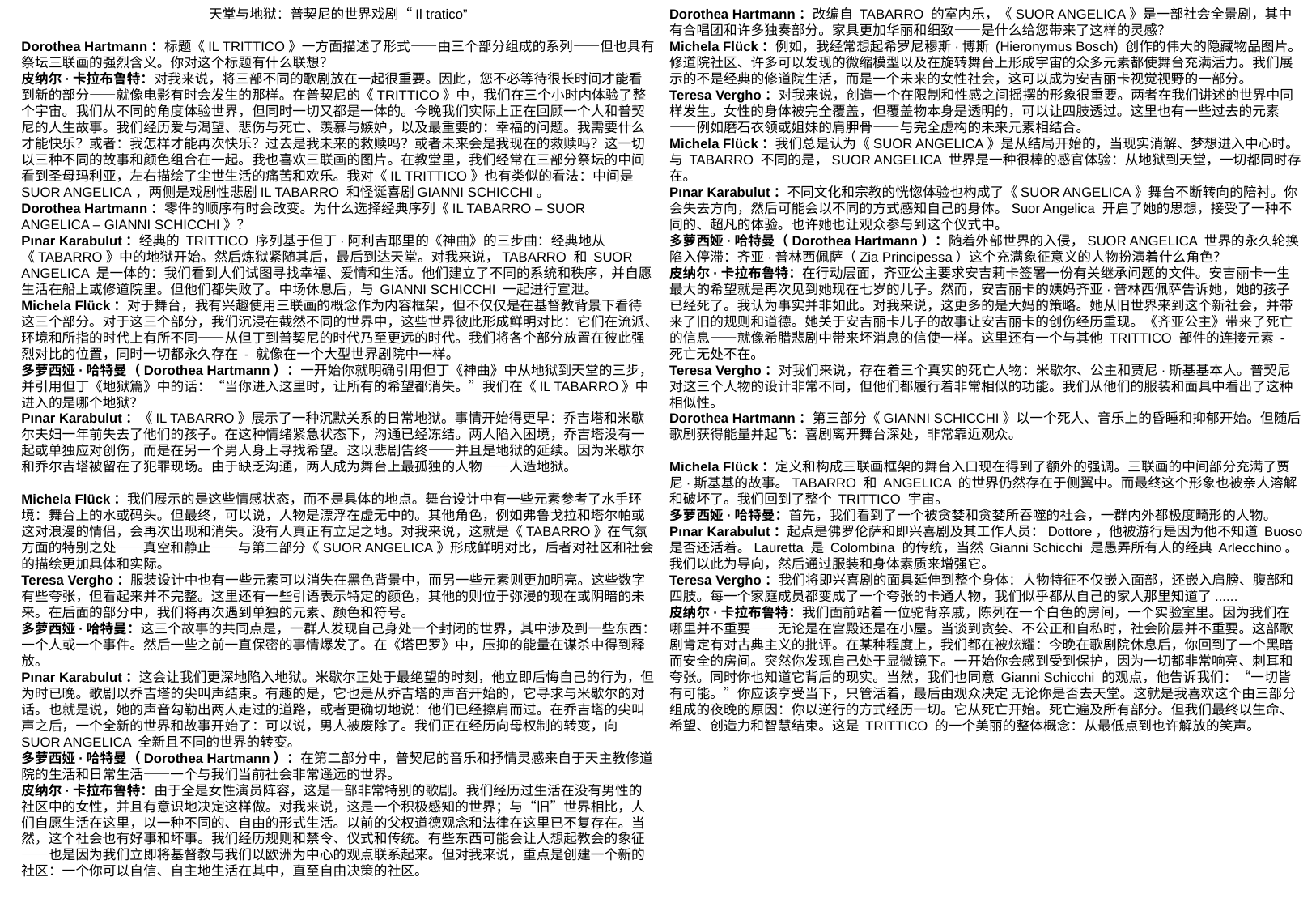

天堂与地狱：普契尼的世界戏剧“Il tratico”

Dorothea Hartmann：标题《IL TRITTICO》一方面描述了形式——由三个部分组成的系列——但也具有祭坛三联画的强烈含义。你对这个标题有什么联想？
皮纳尔·卡拉布鲁特：对我来说，将三部不同的歌剧放在一起很重要。因此，您不必等待很长时间才能看到新的部分——就像电影有时会发生的那样。在普契尼的《TRITTICO》中，我们在三个小时内体验了整个宇宙。我们从不同的角度体验世界，但同时一切又都是一体的。今晚我们实际上正在回顾一个人和普契尼的人生故事。我们经历爱与渴望、悲伤与死亡、羡慕与嫉妒，以及最重要的：幸福的问题。我需要什么才能快乐？或者：我怎样才能再次快乐？过去是我未来的救赎吗？或者未来会是我现在的救赎吗？这一切以三种不同的故事和颜色组合在一起。我也喜欢三联画的图片。在教堂里，我们经常在三部分祭坛的中间看到圣母玛利亚，左右描绘了尘世生活的痛苦和欢乐。我对《IL TRITTICO》也有类似的看法：中间是SUOR ANGELICA，两侧是戏剧性悲剧IL TABARRO 和怪诞喜剧GIANNI SCHICCHI。
Dorothea Hartmann：零件的顺序有时会改变。为什么选择经典序列《IL TABARRO – SUOR ANGELICA – GIANNI SCHICCHI》？
Pınar Karabulut：经典的 TRITTICO 序列基于但丁·阿利吉耶里的《神曲》的三步曲：经典地从《TABARRO》中的地狱开始。然后炼狱紧随其后，最后到达天堂。对我来说，TABARRO 和 SUOR ANGELICA 是一体的：我们看到人们试图寻找幸福、爱情和生活。他们建立了不同的系统和秩序，并自愿生活在船上或修道院里。但他们都失败了。中场休息后，与 GIANNI SCHICCHI 一起进行宣泄。
Michela Flück：对于舞台，我有兴趣使用三联画的概念作为内容框架，但不仅仅是在基督教背景下看待这三个部分。对于这三个部分，我们沉浸在截然不同的世界中，这些世界彼此形成鲜明对比：它们在流派、环境和所指的时代上有所不同——从但丁到普契尼的时代乃至更远的时代。我们将各个部分放置在彼此强烈对比的位置，同时一切都永久存在 - 就像在一个大型世界剧院中一样。
多萝西娅·哈特曼（Dorothea Hartmann）：一开始你就明确引用但丁《神曲》中从地狱到天堂的三步，并引用但丁《地狱篇》中的话：“当你进入这里时，让所有的希望都消失。”我们在《IL TABARRO》中进入的是哪个地狱？
Pınar Karabulut：《IL TABARRO》展示了一种沉默关系的日常地狱。事情开始得更早：乔吉塔和米歇尔夫妇一年前失去了他们的孩子。在这种情绪紧急状态下，沟通已经冻结。两人陷入困境，乔吉塔没有一起或单独应对创伤，而是在另一个男人身上寻找希望。这以悲剧告终——并且是地狱的延续。因为米歇尔和乔尔吉塔被留在了犯罪现场。由于缺乏沟通，两人成为舞台上最孤独的人物——人造地狱。

Michela Flück：我们展示的是这些情感状态，而不是具体的地点。舞台设计中有一些元素参考了水手环境：舞台上的水或码头。但最终，可以说，人物是漂浮在虚无中的。其他角色，例如弗鲁戈拉和塔尔帕或这对浪漫的情侣，会再次出现和消失。没有人真正有立足之地。对我来说，这就是《TABARRO》在气氛方面的特别之处——真空和静止——与第二部分《SUOR ANGELICA》形成鲜明对比，后者对社区和社会的描绘更加具体和实际。
Teresa Vergho：服装设计中也有一些元素可以消失在黑色背景中，而另一些元素则更加明亮。这些数字有些夸张，但看起来并不完整。这里还有一些引语表示特定的颜色，其他的则位于弥漫的现在或阴暗的未来。在后面的部分中，我们将再次遇到单独的元素、颜色和符号。
多萝西娅·哈特曼：这三个故事的共同点是，一群人发现自己身处一个封闭的世界，其中涉及到一些东西：一个人或一个事件。然后一些之前一直保密的事情爆发了。在《塔巴罗》中，压抑的能量在谋杀中得到释放。
Pınar Karabulut：这会让我们更深地陷入地狱。米歇尔正处于最绝望的时刻，他立即后悔自己的行为，但为时已晚。歌剧以乔吉塔的尖叫声结束。有趣的是，它也是从乔吉塔的声音开始的，它寻求与米歇尔的对话。也就是说，她的声音勾勒出两人走过的道路，或者更确切地说：他们已经擦肩而过。在乔吉塔的尖叫声之后，一个全新的世界和故事开始了：可以说，男人被废除了。我们正在经历向母权制的转变，向 SUOR ANGELICA 全新且不同的世界的转变。
多萝西娅·哈特曼（Dorothea Hartmann）：在第二部分中，普契尼的音乐和抒情灵感来自于天主教修道院的生活和日常生活——一个与我们当前社会非常遥远的世界。
皮纳尔·卡拉布鲁特：由于全是女性演员阵容，这是一部非常特别的歌剧。我们经历过生活在没有男性的社区中的女性，并且有意识地决定这样做。对我来说，这是一个积极感知的世界；与“旧”世界相比，人们自愿生活在这里，以一种不同的、自由的形式生活。以前的父权道德观念和法律在这里已不复存在。当然，这个社会也有好事和坏事。我们经历规则和禁令、仪式和传统。有些东西可能会让人想起教会的象征——也是因为我们立即将基督教与我们以欧洲为中心的观点联系起来。但对我来说，重点是创建一个新的社区：一个你可以自信、自主地生活在其中，直至自由决策的社区。

Dorothea Hartmann：改编自 TABARRO 的室内乐，《SUOR ANGELICA》是一部社会全景剧，其中有合唱团和许多独奏部分。家具更加华丽和细致——是什么给您带来了这样的灵感？
Michela Flück：例如，我经常想起希罗尼穆斯·博斯 (Hieronymus Bosch) 创作的伟大的隐藏物品图片。修道院社区、许多可以发现的微缩模型以及在旋转舞台上形成宇宙的众多元素都使舞台充满活力。我们展示的不是经典的修道院生活，而是一个未来的女性社会，这可以成为安吉丽卡视觉视野的一部分。
Teresa Vergho：对我来说，创造一个在限制和性感之间摇摆的形象很重要。两者在我们讲述的世界中同样发生。女性的身体被完全覆盖，但覆盖物本身是透明的，可以让四肢透过。这里也有一些过去的元素——例如磨石衣领或姐妹的肩胛骨——与完全虚构的未来元素相结合。
Michela Flück：我们总是认为《SUOR ANGELICA》是从结局开始的，当现实消解、梦想进入中心时。与 TABARRO 不同的是，SUOR ANGELICA 世界是一种很棒的感官体验：从地狱到天堂，一切都同时存在。
Pınar Karabulut：不同文化和宗教的恍惚体验也构成了《SUOR ANGELICA》舞台不断转向的陪衬。你会失去方向，然后可能会以不同的方式感知自己的身体。Suor Angelica 开启了她的思想，接受了一种不同的、超凡的体验。也许她也让观众参与到这个仪式中。
多萝西娅·哈特曼（Dorothea Hartmann）：随着外部世界的入侵，SUOR ANGELICA 世界的永久轮换陷入停滞：齐亚·普林西佩萨（Zia Principessa）这个充满象征意义的人物扮演着什么角色？
皮纳尔·卡拉布鲁特：在行动层面，齐亚公主要求安吉莉卡签署一份有关继承问题的文件。安吉丽卡一生最大的希望就是再次见到她现在七岁的儿子。然而，安吉丽卡的姨妈齐亚·普林西佩萨告诉她，她的孩子已经死了。我认为事实并非如此。对我来说，这更多的是大妈的策略。她从旧世界来到这个新社会，并带来了旧的规则和道德。她关于安吉丽卡儿子的故事让安吉丽卡的创伤经历重现。《齐亚公主》带来了死亡的信息——就像希腊悲剧中带来坏消息的信使一样。这里还有一个与其他 TRITTICO 部件的连接元素 - 死亡无处不在。
Teresa Vergho：对我们来说，存在着三个真实的死亡人物：米歇尔、公主和贾尼·斯基基本人。普契尼对这三个人物的设计非常不同，但他们都履行着非常相似的功能。我们从他们的服装和面具中看出了这种相似性。
Dorothea Hartmann：第三部分《GIANNI SCHICCHI》以一个死人、音乐上的昏睡和抑郁开始。但随后歌剧获得能量并起飞：喜剧离开舞台深处，非常靠近观众。

Michela Flück：定义和构成三联画框架的舞台入口现在得到了额外的强调。三联画的中间部分充满了贾尼·斯基基的故事。TABARRO 和 ANGELICA 的世界仍然存在于侧翼中。而最终这个形象也被亲人溶解和破坏了。我们回到了整个 TRITTICO 宇宙。
多萝西娅·哈特曼：首先，我们看到了一个被贪婪和贪婪所吞噬的社会，一群内外都极度畸形的人物。
Pınar Karabulut：起点是佛罗伦萨和即兴喜剧及其工作人员：Dottore，他被游行是因为他不知道 Buoso 是否还活着。Lauretta 是 Colombina 的传统，当然 Gianni Schicchi 是愚弄所有人的经典 Arlecchino。我们以此为导向，然后通过服装和身体素质来增强它。
Teresa Vergho：我们将即兴喜剧的面具延伸到整个身体：人物特征不仅嵌入面部，还嵌入肩膀、腹部和四肢。每一个家庭成员都变成了一个夸张的卡通人物，我们似乎都从自己的家人那里知道了......
皮纳尔·卡拉布鲁特：我们面前站着一位驼背亲戚，陈列在一个白色的房间，一个实验室里。因为我们在哪里并不重要——无论是在宫殿还是在小屋。当谈到贪婪、不公正和自私时，社会阶层并不重要。这部歌剧肯定有对古典主义的批评。在某种程度上，我们都在被炫耀：今晚在歌剧院休息后，你回到了一个黑暗而安全的房间。突然你发现自己处于显微镜下。一开始你会感到受到保护，因为一切都非常响亮、刺耳和夸张。同时你也知道它背后的现实。当然，我们也同意 Gianni Schicchi 的观点，他告诉我们：“一切皆有可能。”你应该享受当下，只管活着，最后由观众决定 无论你是否去天堂。这就是我喜欢这个由三部分组成的夜晚的原因：你以逆行的方式经历一切。它从死亡开始。死亡遍及所有部分。但我们最终以生命、希望、创造力和智慧结束。这是 TRITTICO 的一个美丽的整体概念：从最低点到也许解放的笑声。